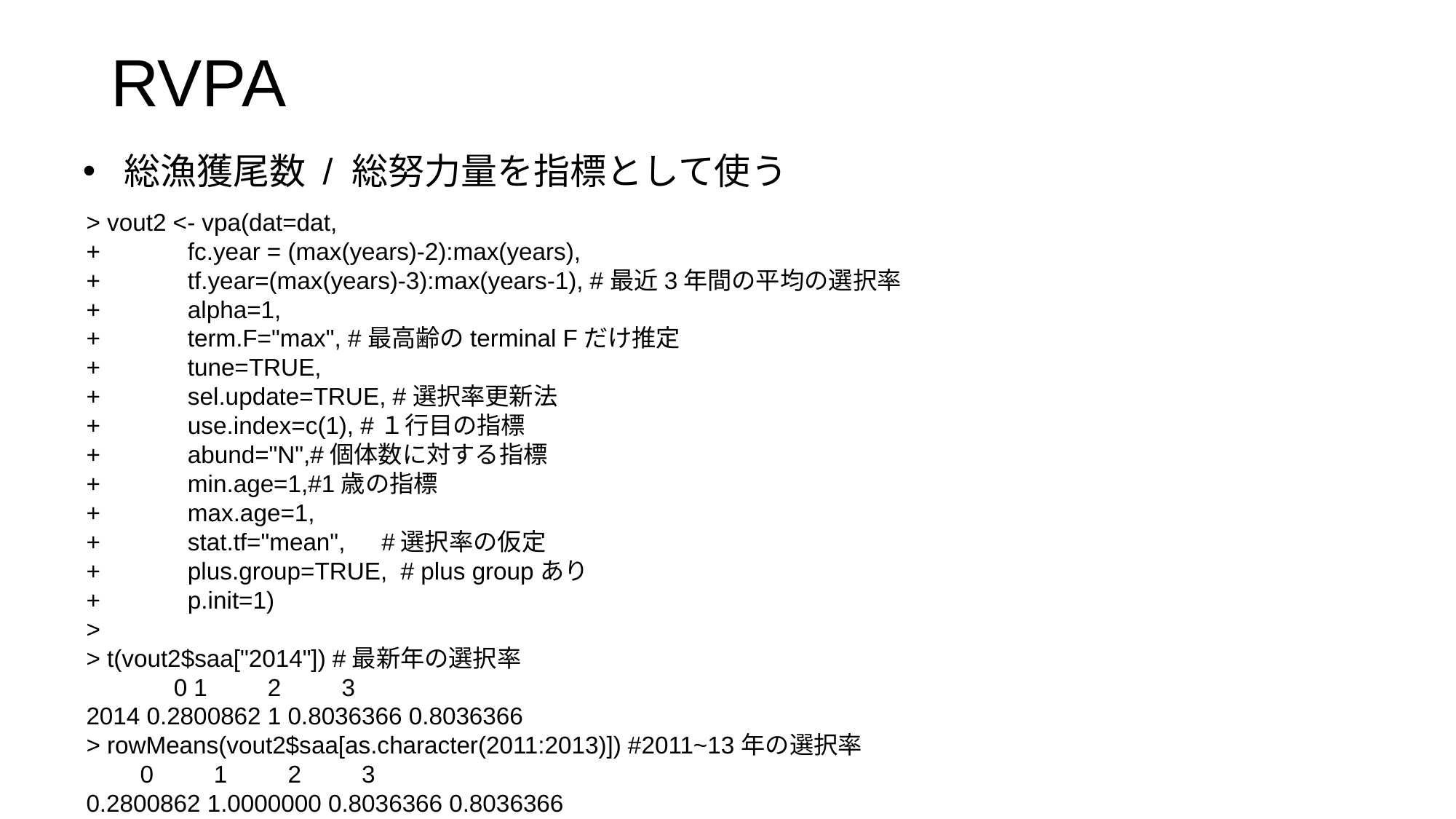

RVPA
総漁獲尾数 / 総努力量を指標として使う
> vout2 <- vpa(dat=dat,
+             fc.year = (max(years)-2):max(years),
+             tf.year=(max(years)-3):max(years-1), #最近3年間の平均の選択率
+             alpha=1,
+             term.F="max", #最高齢のterminal Fだけ推定
+             tune=TRUE,
+             sel.update=TRUE, #選択率更新法
+             use.index=c(1), #１行目の指標
+             abund="N",#個体数に対する指標
+             min.age=1,#1歳の指標
+             max.age=1,
+             stat.tf="mean",　#選択率の仮定
+             plus.group=TRUE,  # plus groupあり
+             p.init=1)
>
> t(vout2$saa["2014"]) #最新年の選択率
             0 1         2         3
2014 0.2800862 1 0.8036366 0.8036366
> rowMeans(vout2$saa[as.character(2011:2013)]) #2011~13年の選択率
        0         1         2         3
0.2800862 1.0000000 0.8036366 0.8036366